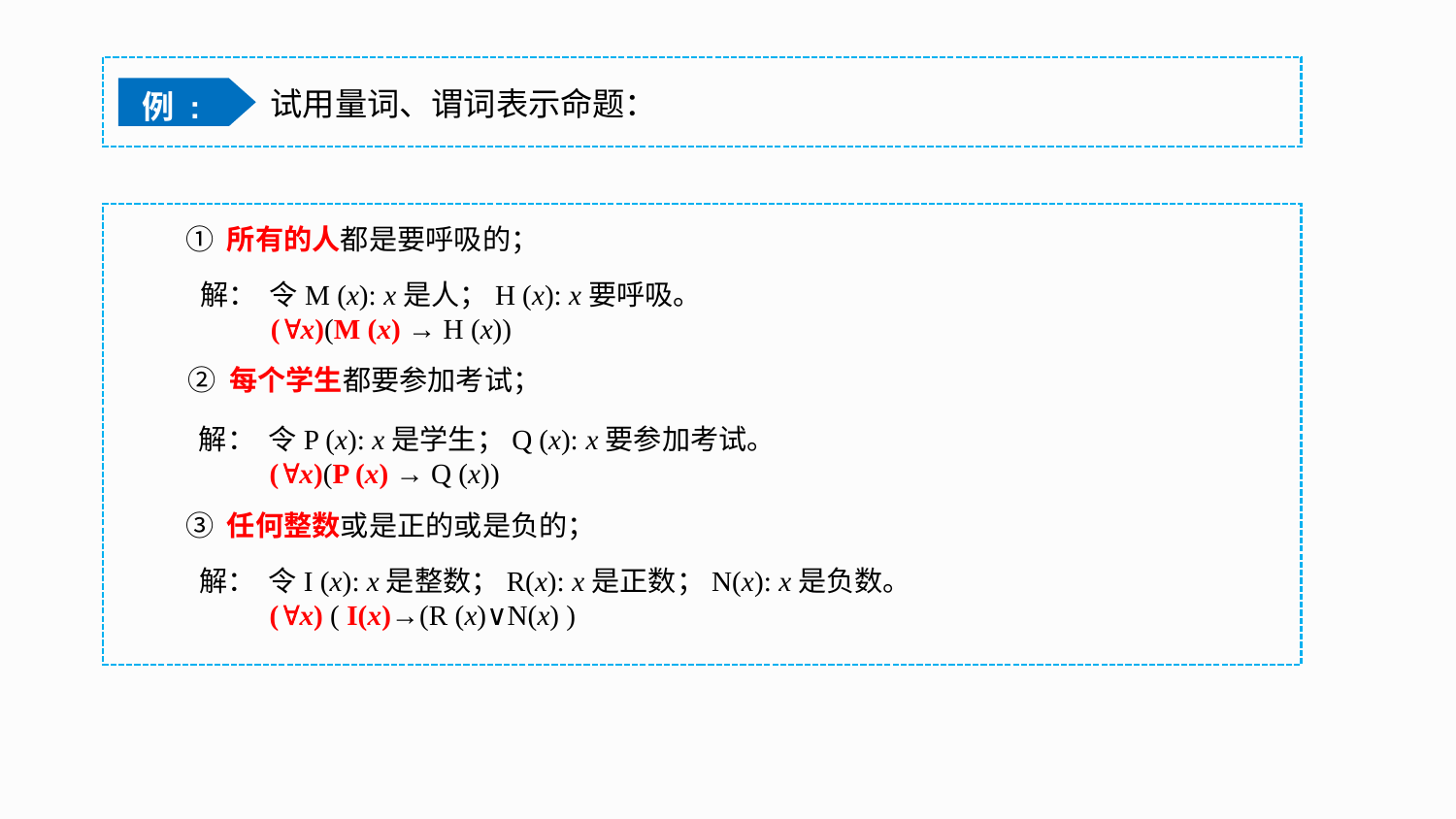

例 :
试用量词、谓词表示命题：

① 所有的人都是要呼吸的；
解：  令M (x): x是人；H (x): x要呼吸。
          (∀x)(M (x) → H (x))
② 每个学生都要参加考试；
解：  令P (x): x是学生；Q (x): x要参加考试。
          (∀x)(P (x) → Q (x))
③ 任何整数或是正的或是负的；

解：  令I (x): x是整数；R(x): x是正数；N(x): x是负数。
          (∀x) ( I(x)→(R (x)∨N(x) )